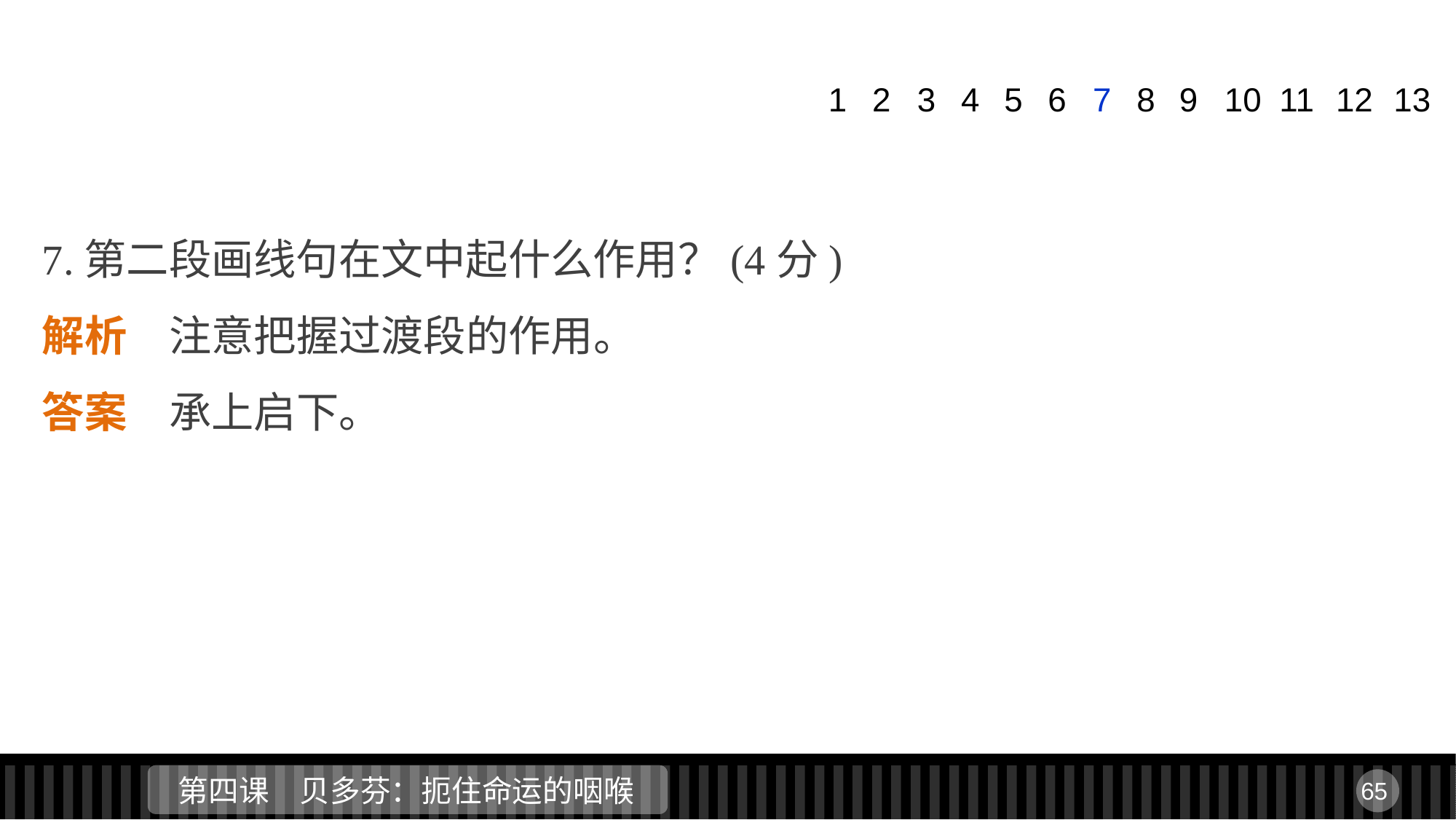

1
2
3
4
5
6
7
8
9
11
12
13
10
7.第二段画线句在文中起什么作用？(4分)
解析　注意把握过渡段的作用。
答案　承上启下。